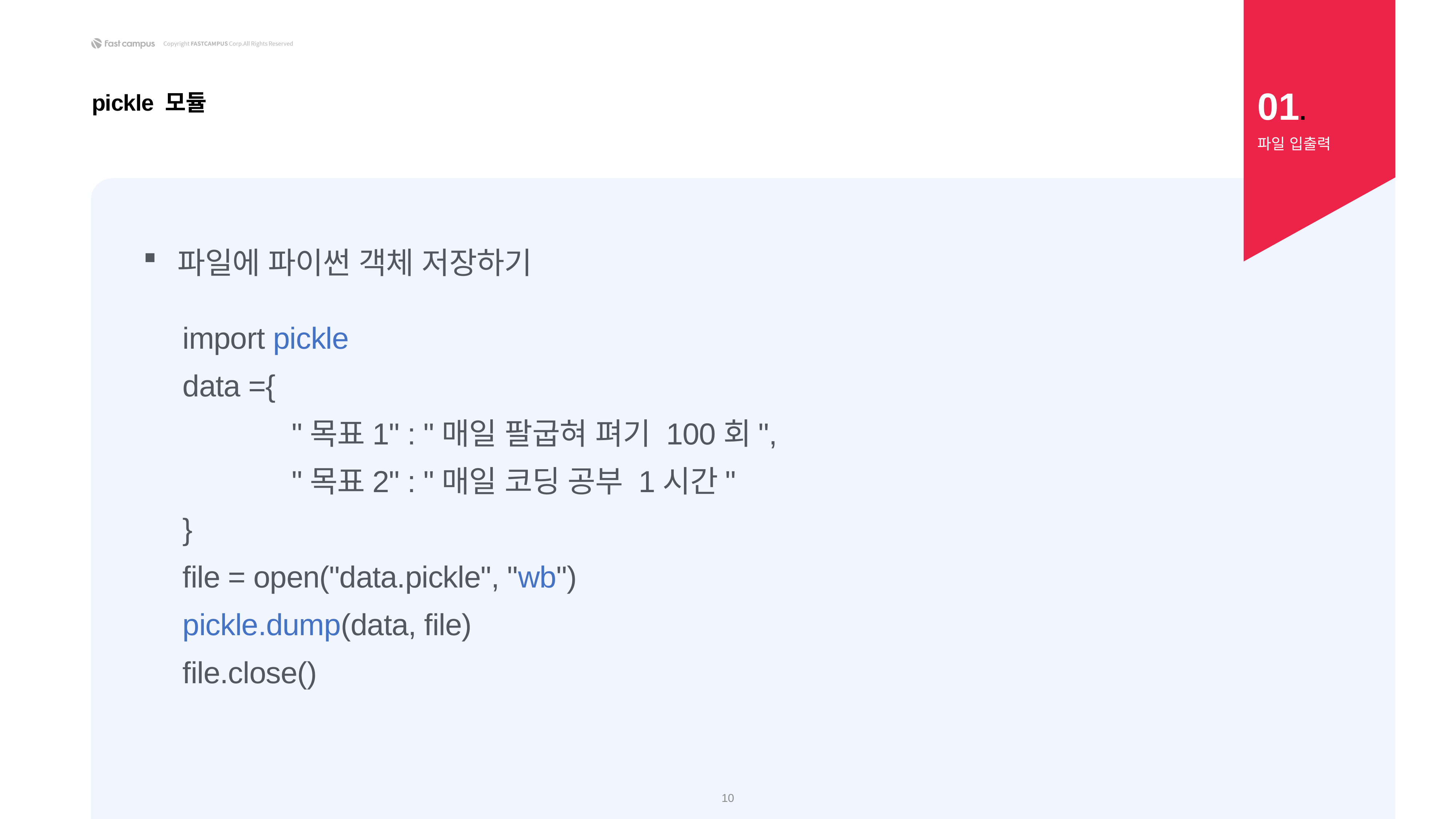

01.
pickle 모듈
파일 입출력
파일에 파이썬 객체 저장하기
import pickle
data ={
		"목표1" : "매일 팔굽혀 펴기 100회",
		"목표2" : "매일 코딩 공부 1시간"
}
file = open("data.pickle", "wb")
pickle.dump(data, file)
file.close()
10